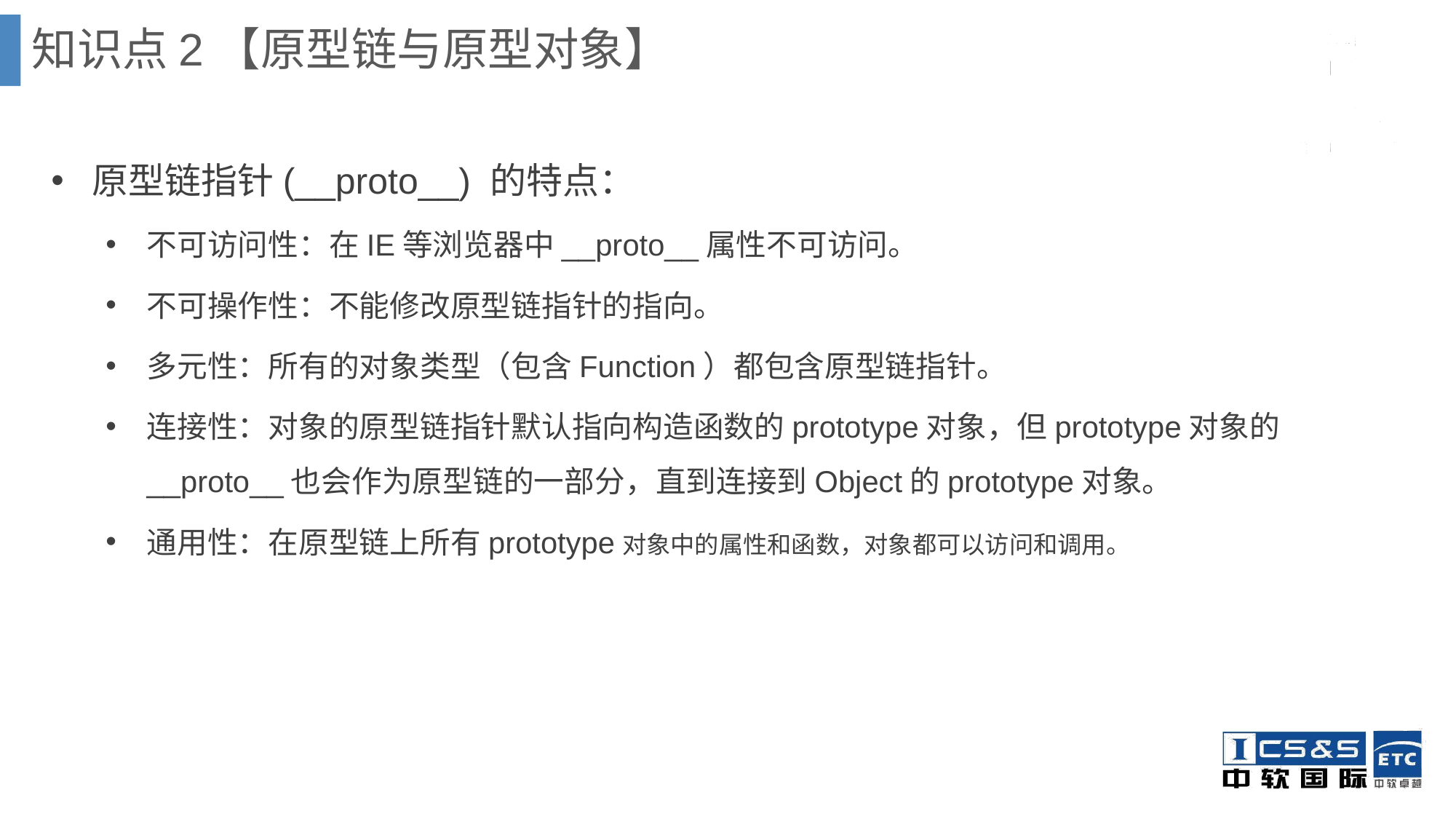

知识点2【原型链与原型对象】
原型链指针(__proto__) 的特点：
不可访问性：在IE等浏览器中__proto__属性不可访问。
不可操作性：不能修改原型链指针的指向。
多元性：所有的对象类型（包含Function）都包含原型链指针。
连接性：对象的原型链指针默认指向构造函数的prototype对象，但prototype对象的__proto__也会作为原型链的一部分，直到连接到Object的prototype对象。
通用性：在原型链上所有prototype对象中的属性和函数，对象都可以访问和调用。